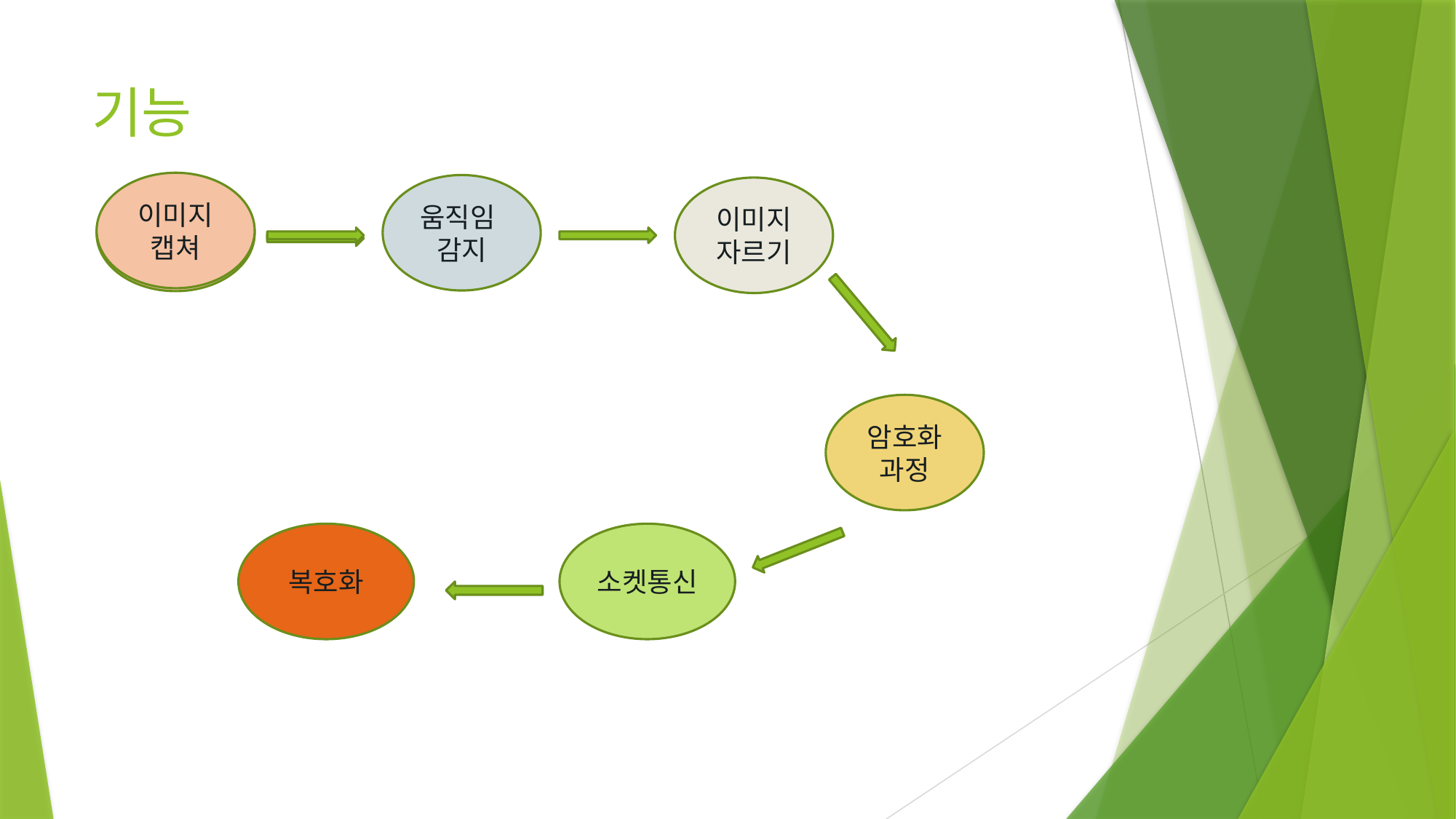

# 기능
이미지 캡쳐
움직임
감지
이미지 캡쳐
이미지
자르기

암호화
과정
복호화
소켓통신